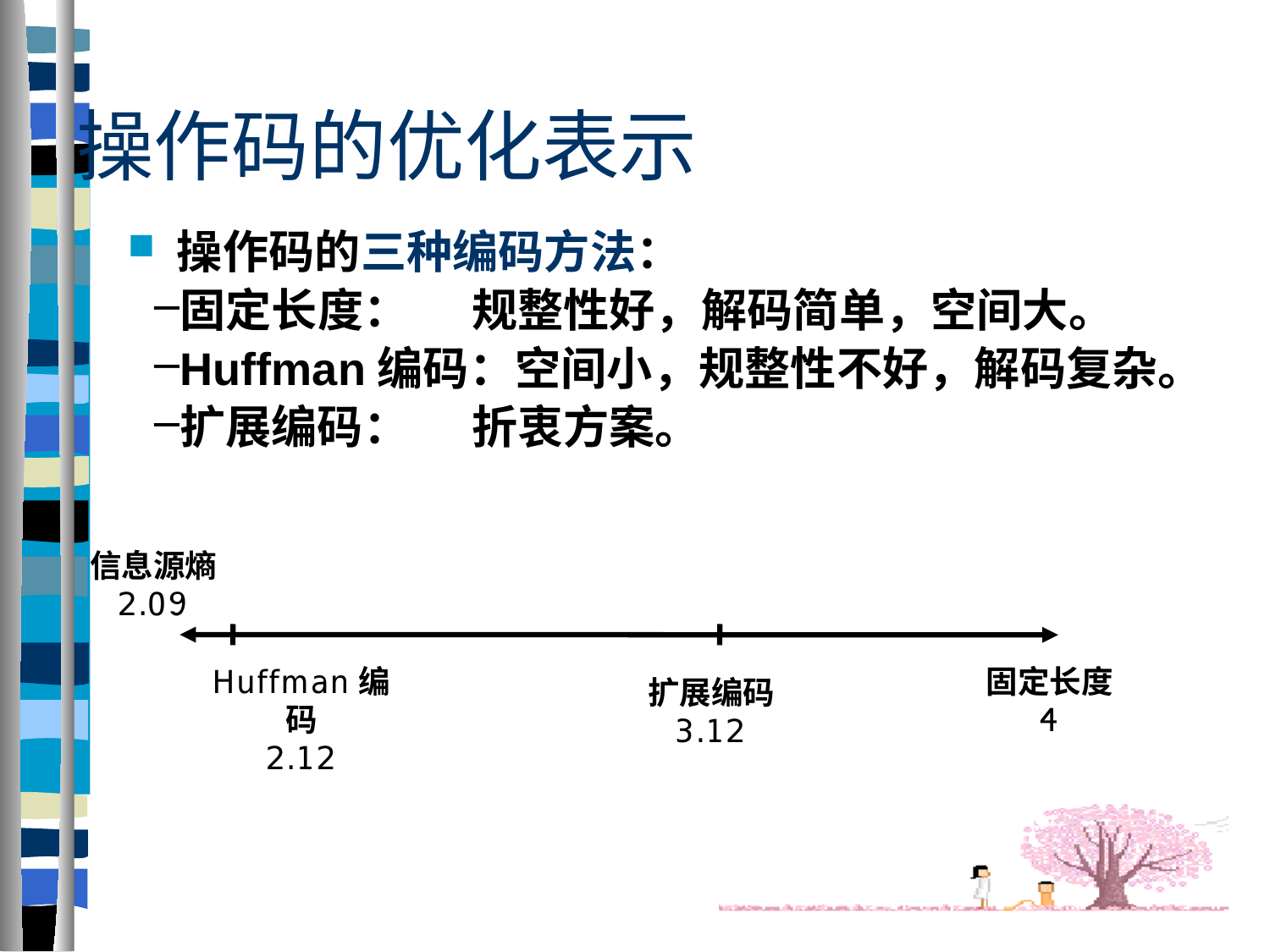

# 操作码的优化表示
 操作码的三种编码方法：
固定长度：      规整性好，解码简单，空间大。
Huffman编码：空间小，规整性不好，解码复杂。
扩展编码：      折衷方案。
信息源熵
2.09

Huffman编码
2.12
固定长度
4
扩展编码
3.12